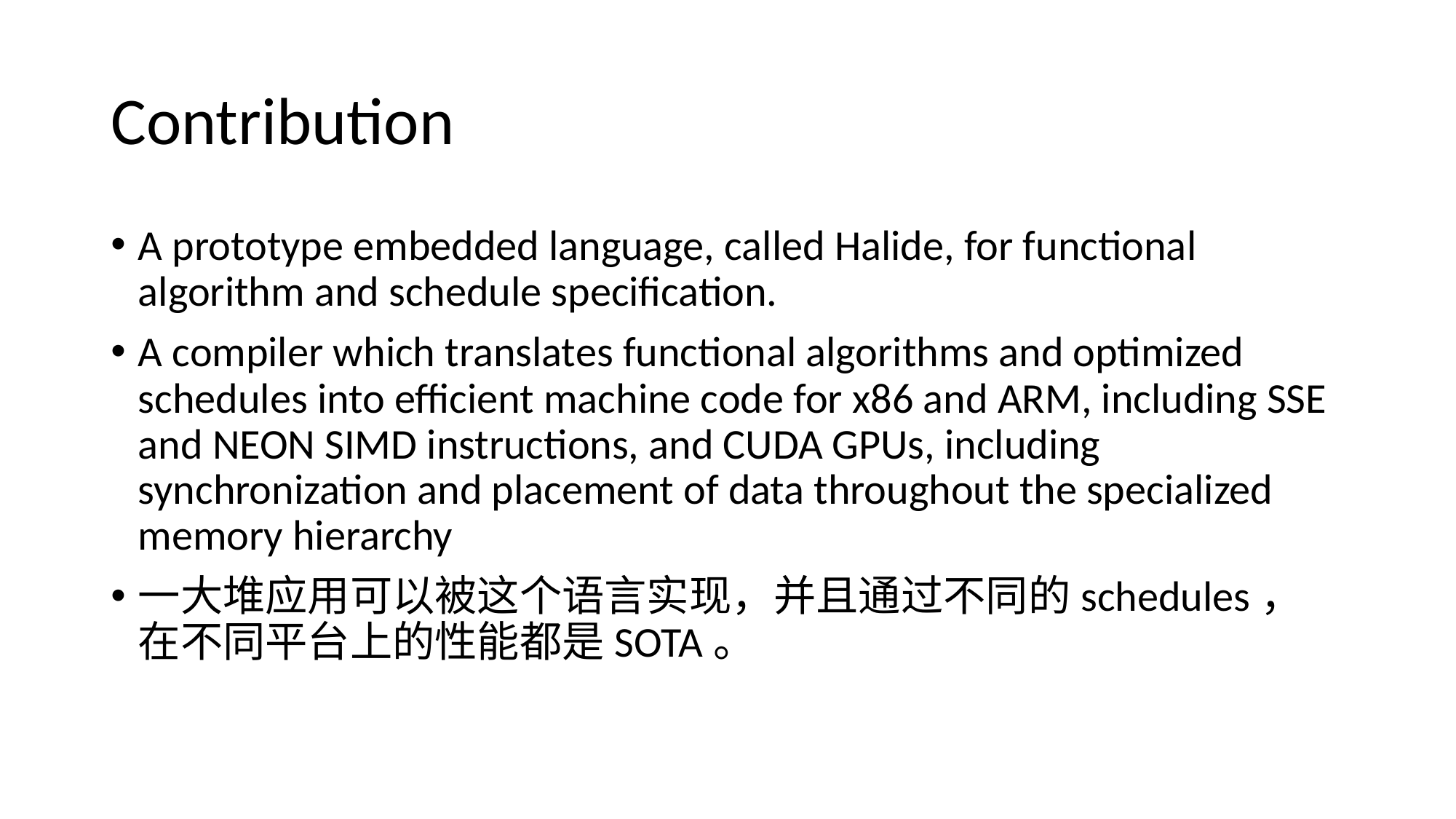

# Contribution
A prototype embedded language, called Halide, for functional algorithm and schedule specification.
A compiler which translates functional algorithms and optimized schedules into efficient machine code for x86 and ARM, including SSE and NEON SIMD instructions, and CUDA GPUs, including synchronization and placement of data throughout the specialized memory hierarchy
一大堆应用可以被这个语言实现，并且通过不同的schedules，在不同平台上的性能都是SOTA。